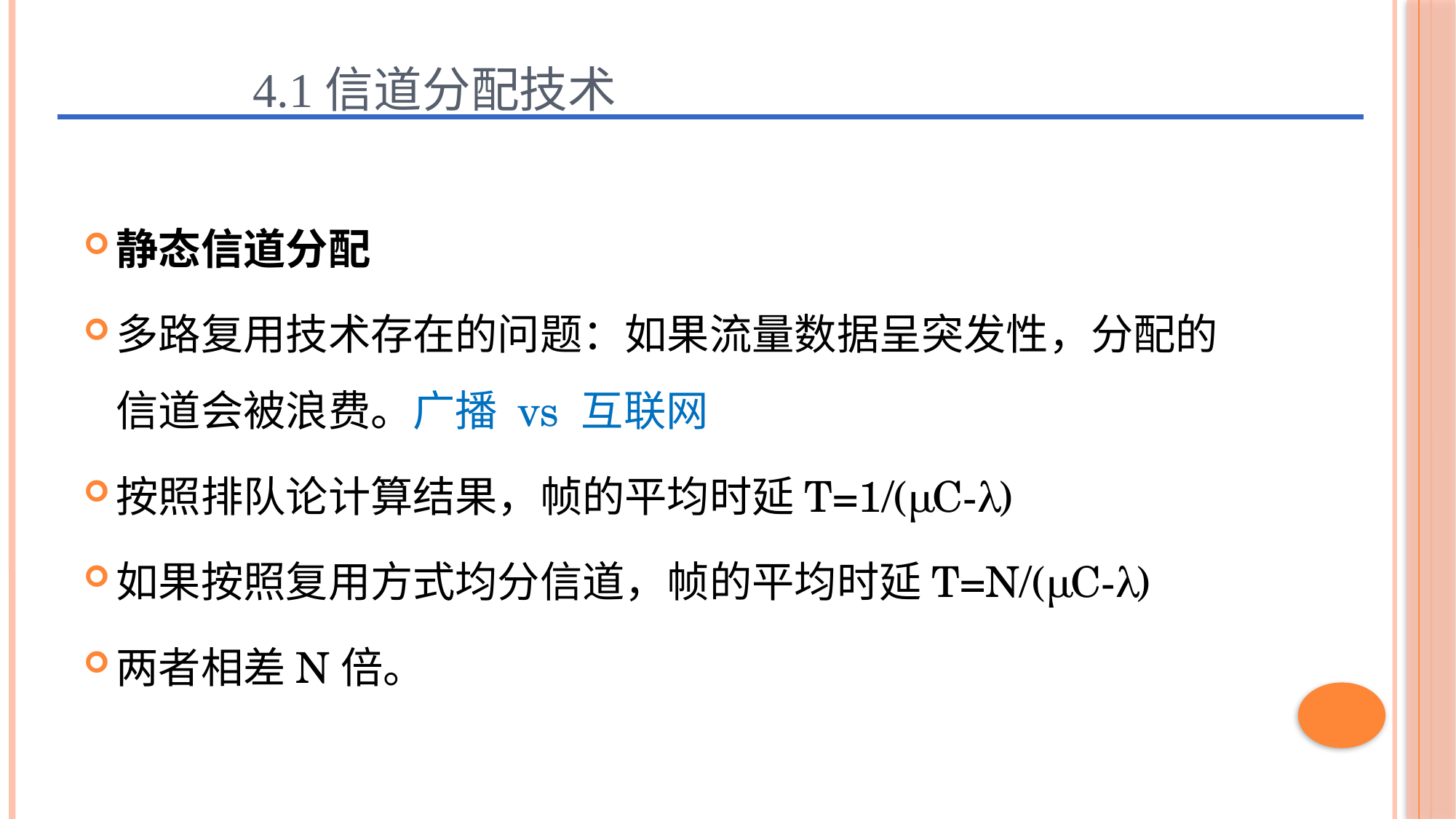

# 4.1信道分配技术
静态信道分配
多路复用技术存在的问题：如果流量数据呈突发性，分配的信道会被浪费。广播 vs 互联网
按照排队论计算结果，帧的平均时延T=1/(μC-λ)
如果按照复用方式均分信道，帧的平均时延T=N/(μC-λ)
两者相差N倍。